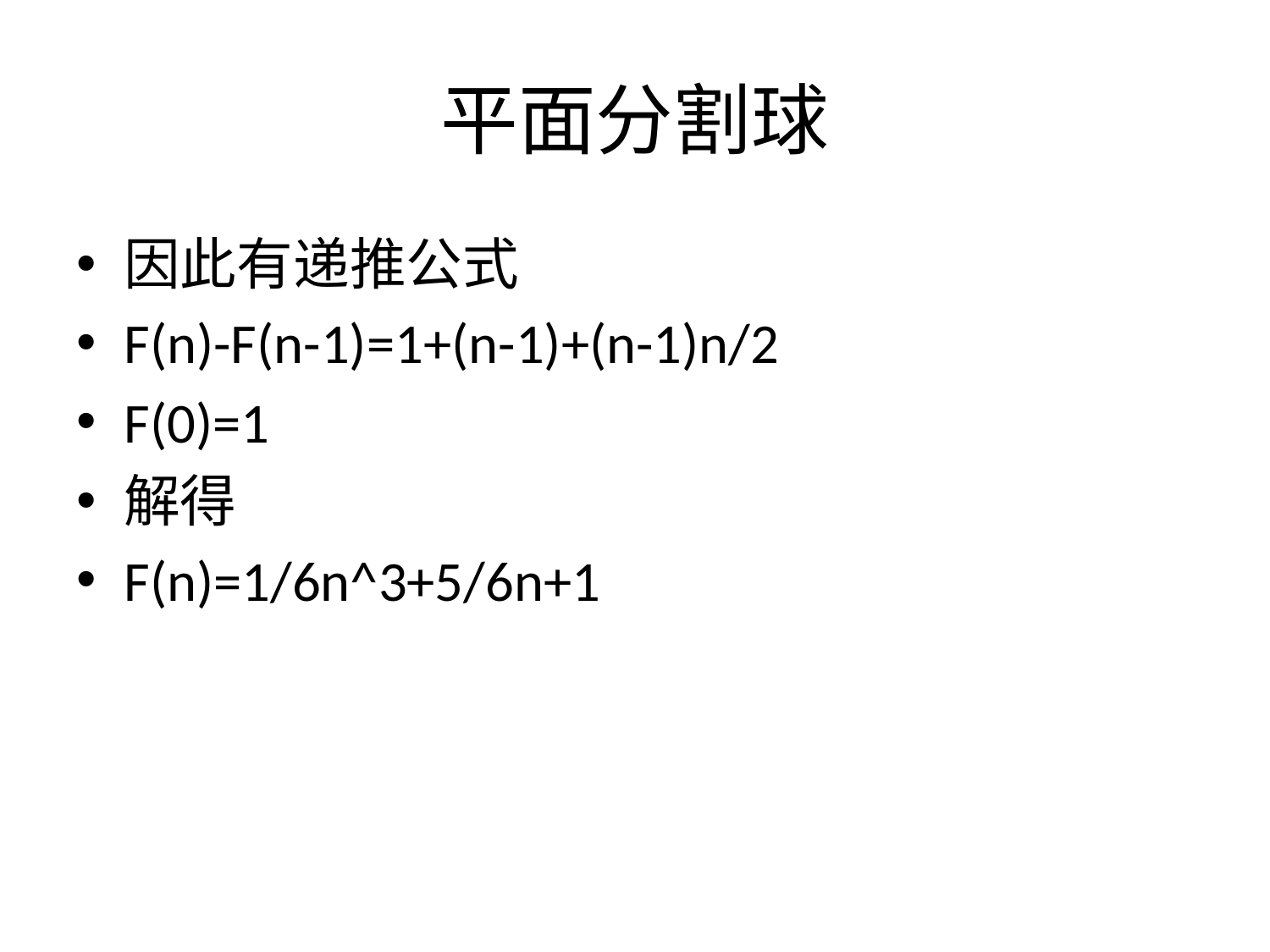

# 平面分割球
因此有递推公式
F(n)-F(n-1)=1+(n-1)+(n-1)n/2
F(0)=1
解得
F(n)=1/6n^3+5/6n+1